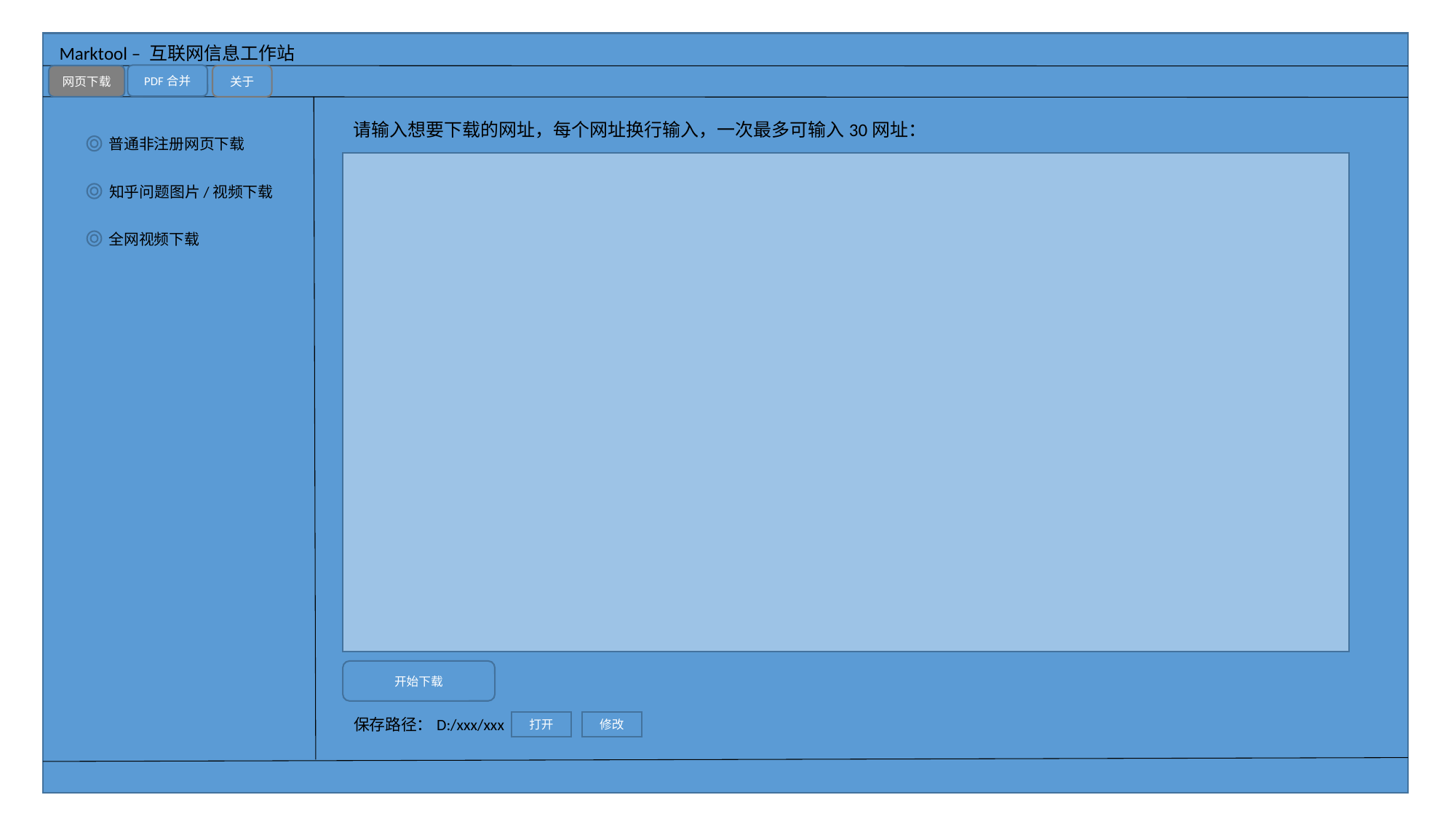

Marktool – 互联网信息工作站
PDF合并
网页下载
关于
请输入想要下载的网址，每个网址换行输入，一次最多可输入30网址：
普通非注册网页下载

知乎问题图片/视频下载

全网视频下载

开始下载
保存路径：D:/xxx/xxx
打开
修改